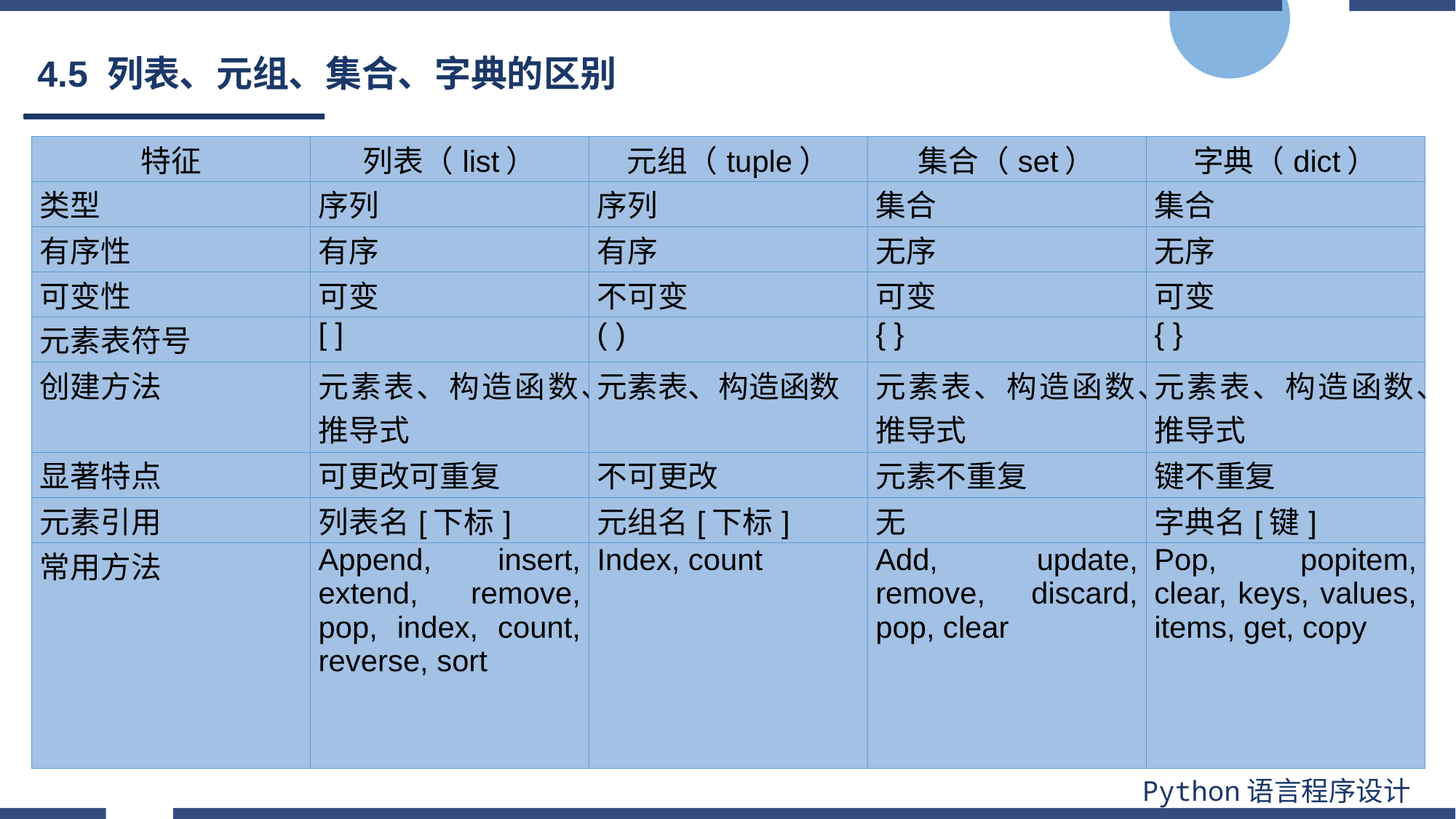

# 4.5 列表、元组、集合、字典的区别
| 特征 | 列表（list） | 元组（tuple） | 集合（set） | 字典（dict） |
| --- | --- | --- | --- | --- |
| 类型 | 序列 | 序列 | 集合 | 集合 |
| 有序性 | 有序 | 有序 | 无序 | 无序 |
| 可变性 | 可变 | 不可变 | 可变 | 可变 |
| 元素表符号 | [ ] | ( ) | { } | { } |
| 创建方法 | 元素表、构造函数、推导式 | 元素表、构造函数 | 元素表、构造函数、推导式 | 元素表、构造函数、推导式 |
| 显著特点 | 可更改可重复 | 不可更改 | 元素不重复 | 键不重复 |
| 元素引用 | 列表名[下标] | 元组名[下标] | 无 | 字典名[键] |
| 常用方法 | Append, insert, extend, remove, pop, index, count, reverse, sort | Index, count | Add, update, remove, discard, pop, clear | Pop, popitem, clear, keys, values, items, get, copy |